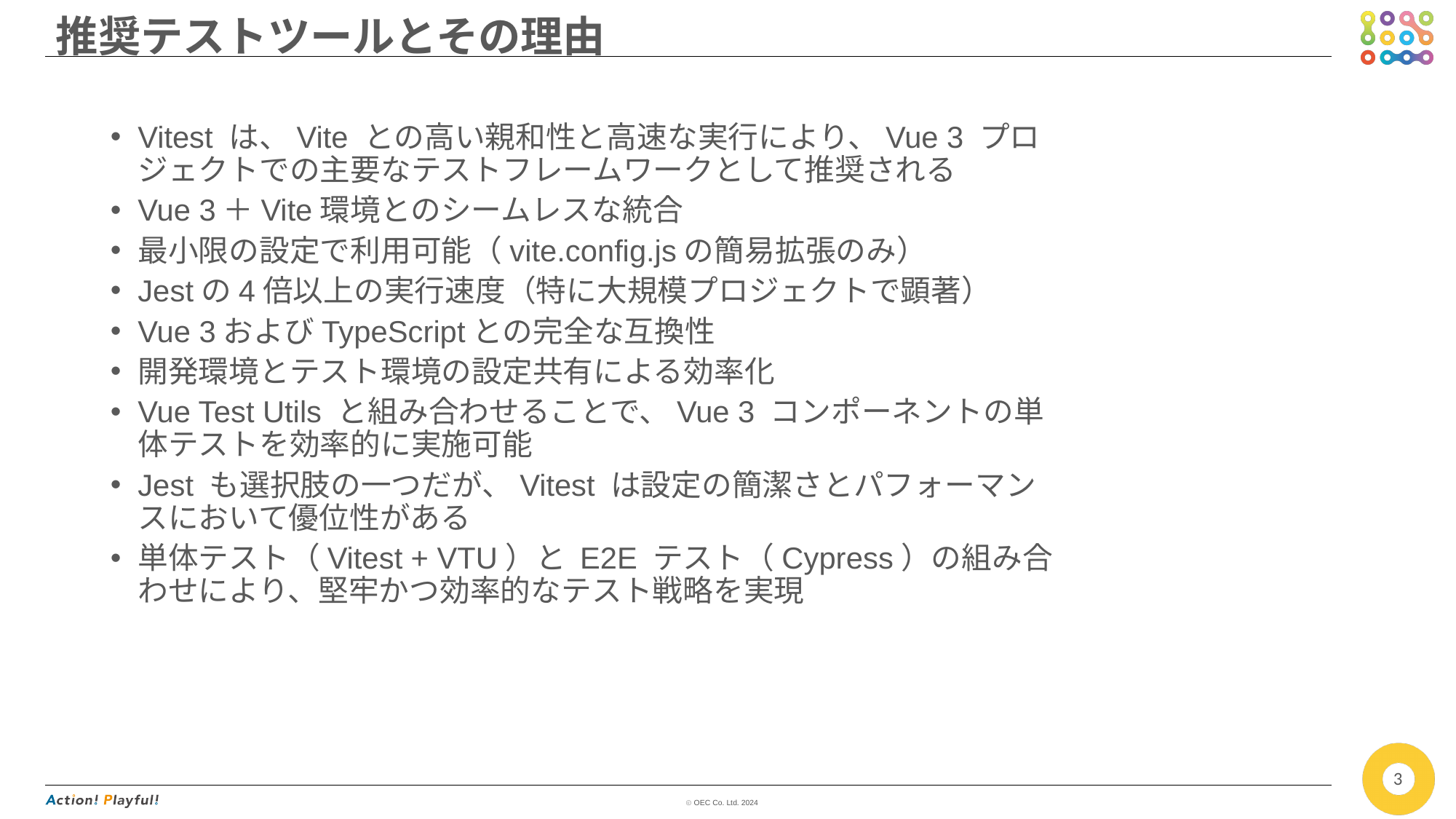

推奨テストツールとその理由
Vitest は、Vite との高い親和性と高速な実行により、Vue 3 プロジェクトでの主要なテストフレームワークとして推奨される
Vue 3＋Vite環境とのシームレスな統合
最小限の設定で利用可能（vite.config.jsの簡易拡張のみ）
Jestの4倍以上の実行速度（特に大規模プロジェクトで顕著）
Vue 3およびTypeScriptとの完全な互換性
開発環境とテスト環境の設定共有による効率化
Vue Test Utils と組み合わせることで、Vue 3 コンポーネントの単体テストを効率的に実施可能
Jest も選択肢の一つだが、Vitest は設定の簡潔さとパフォーマンスにおいて優位性がある
単体テスト（Vitest + VTU）と E2E テスト（Cypress）の組み合わせにより、堅牢かつ効率的なテスト戦略を実現